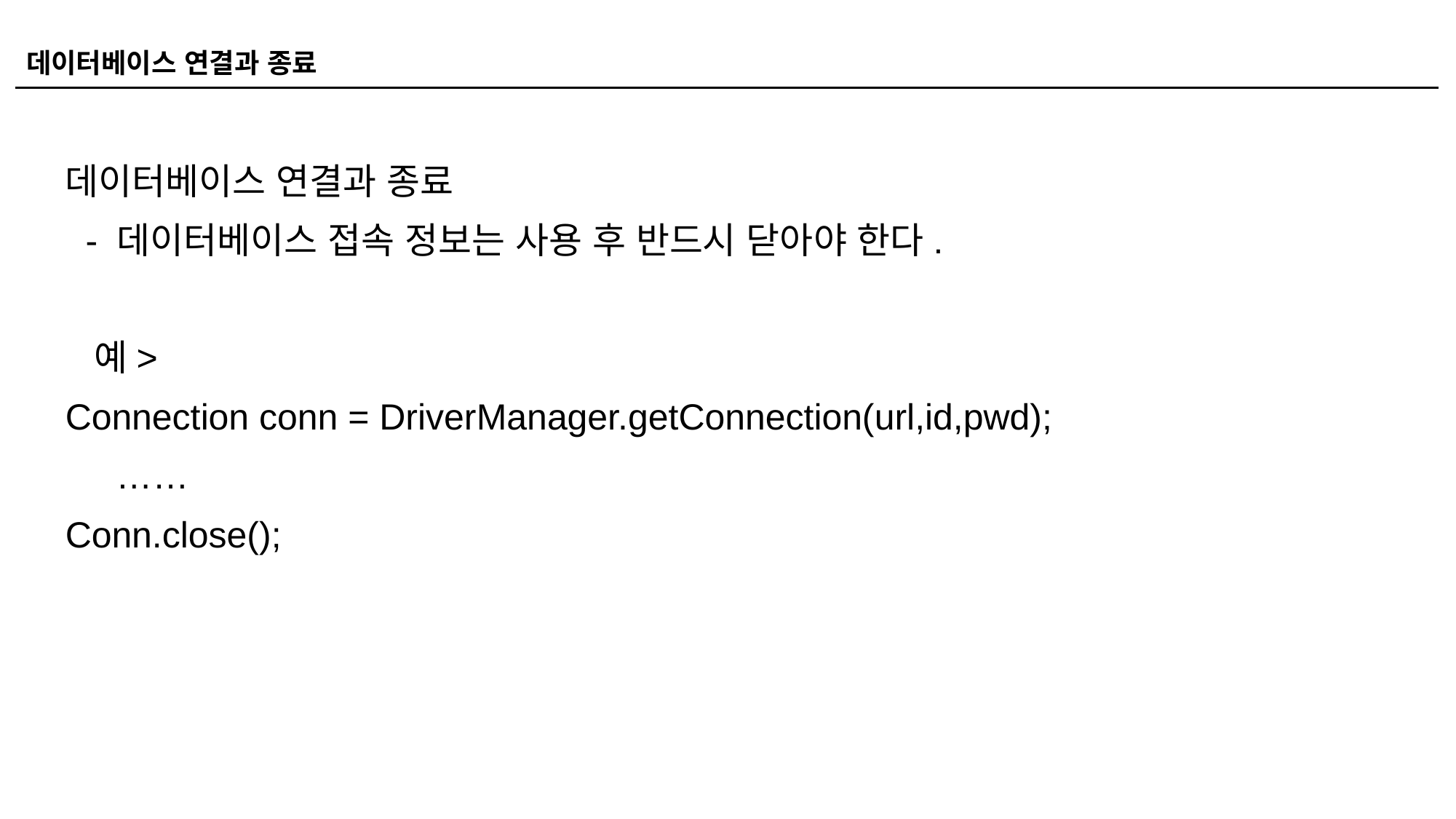

데이터베이스 연결과 종료
데이터베이스 연결과 종료
  - 데이터베이스 접속 정보는 사용 후 반드시 닫아야 한다.

  예>
Connection conn = DriverManager.getConnection(url,id,pwd);
     ……
Conn.close();